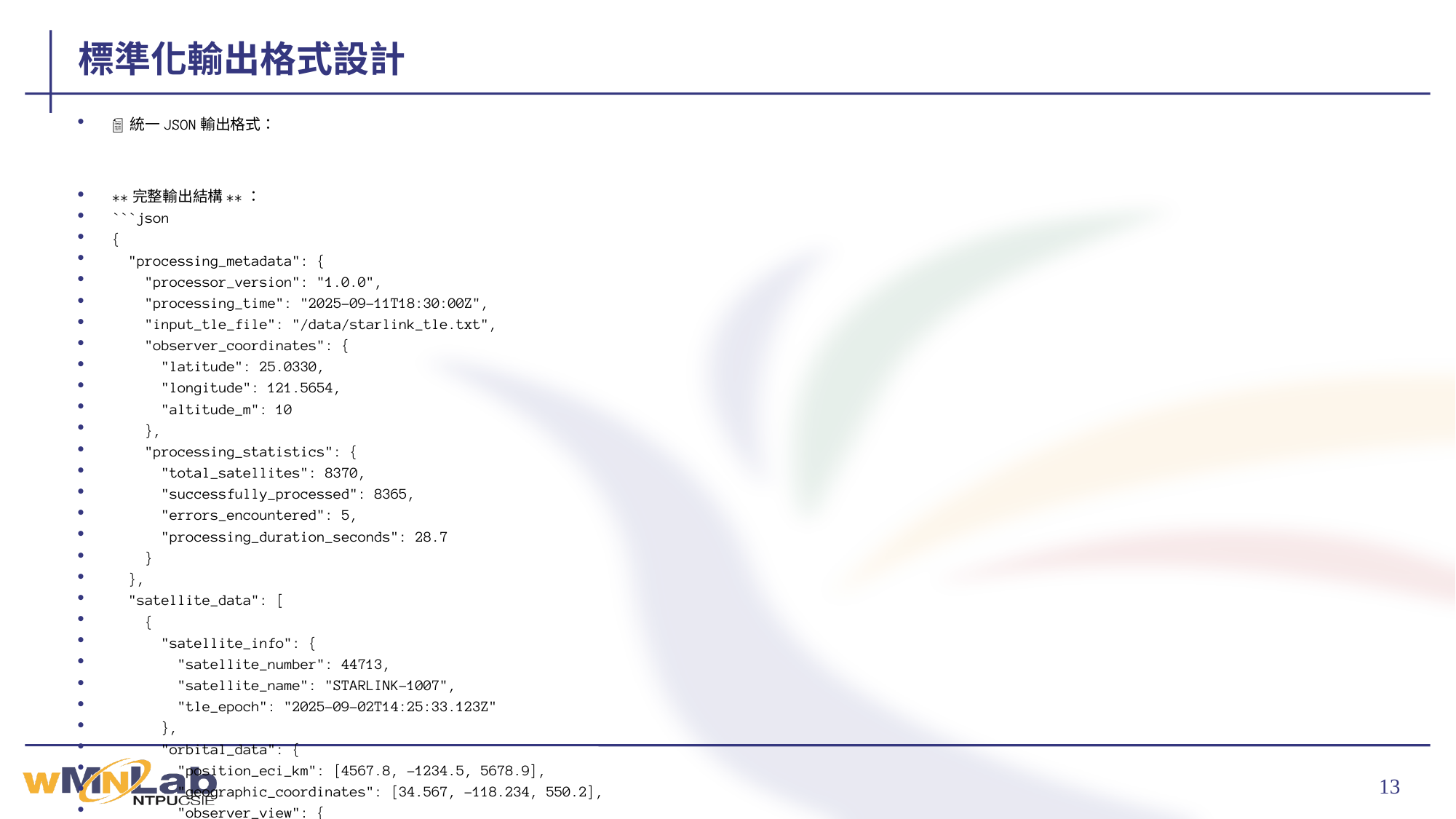

# 標準化輸出格式設計
📄 統一JSON輸出格式：

**完整輸出結構**：
```json
{
  "processing_metadata": {
    "processor_version": "1.0.0",
    "processing_time": "2025-09-11T18:30:00Z",
    "input_tle_file": "/data/starlink_tle.txt",
    "observer_coordinates": {
      "latitude": 25.0330,
      "longitude": 121.5654,
      "altitude_m": 10
    },
    "processing_statistics": {
      "total_satellites": 8370,
      "successfully_processed": 8365,
      "errors_encountered": 5,
      "processing_duration_seconds": 28.7
    }
  },
  "satellite_data": [
    {
      "satellite_info": {
        "satellite_number": 44713,
        "satellite_name": "STARLINK-1007",
        "tle_epoch": "2025-09-02T14:25:33.123Z"
      },
      "orbital_data": {
        "position_eci_km": [4567.8, -1234.5, 5678.9],
        "geographic_coordinates": [34.567, -118.234, 550.2],
        "observer_view": {
          "elevation_deg": 45.7,
          "azimuth_deg": 123.4,
          "distance_km": 1234.5,
          "is_visible": true
        }
      }
    }
  ]
}
```